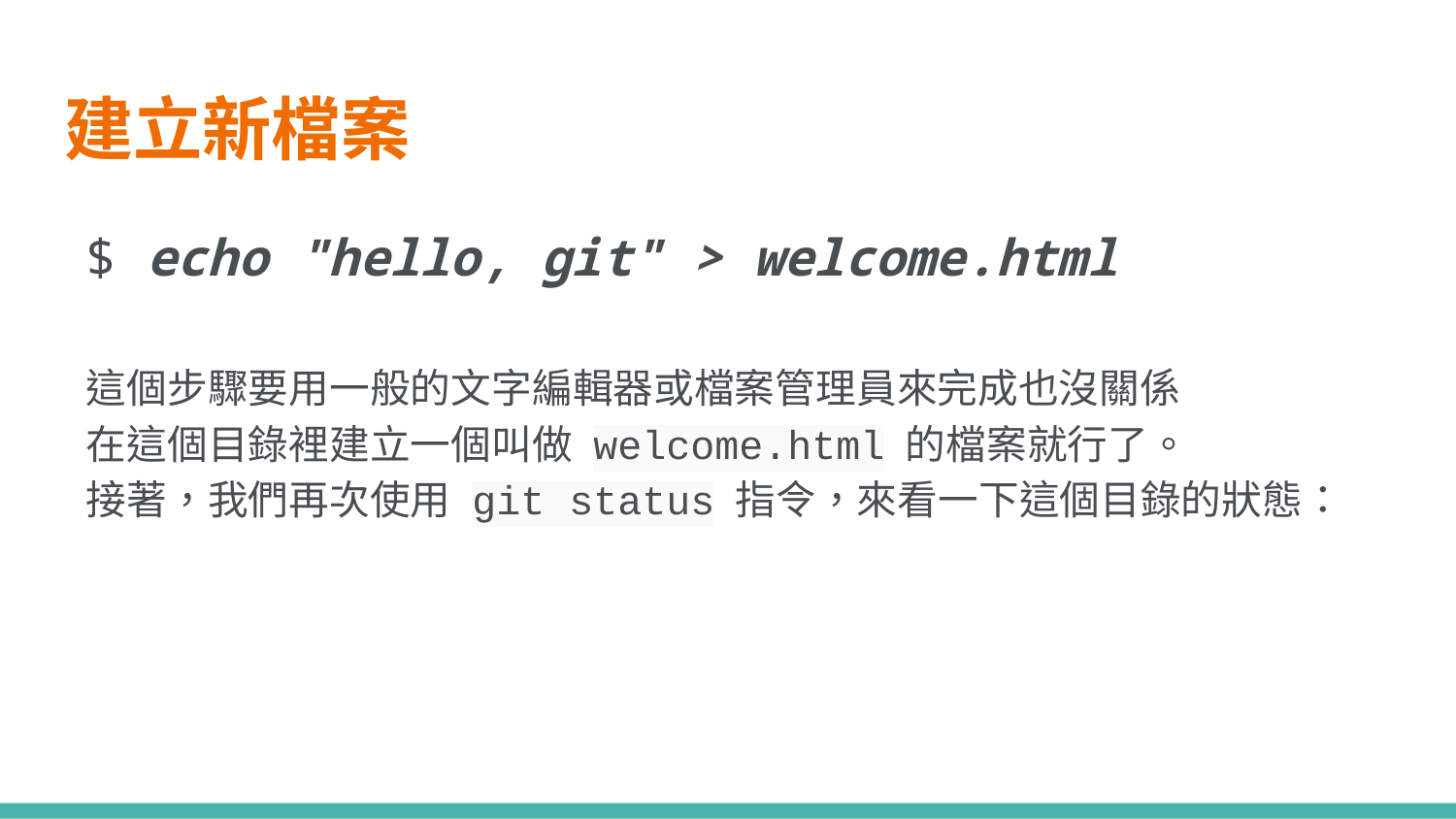

# 建立新檔案
$ echo "hello, git" > welcome.html

這個步驟要用一般的文字編輯器或檔案管理員來完成也沒關係
在這個目錄裡建立一個叫做 welcome.html 的檔案就行了。
接著，我們再次使用 git status 指令，來看一下這個目錄的狀態：